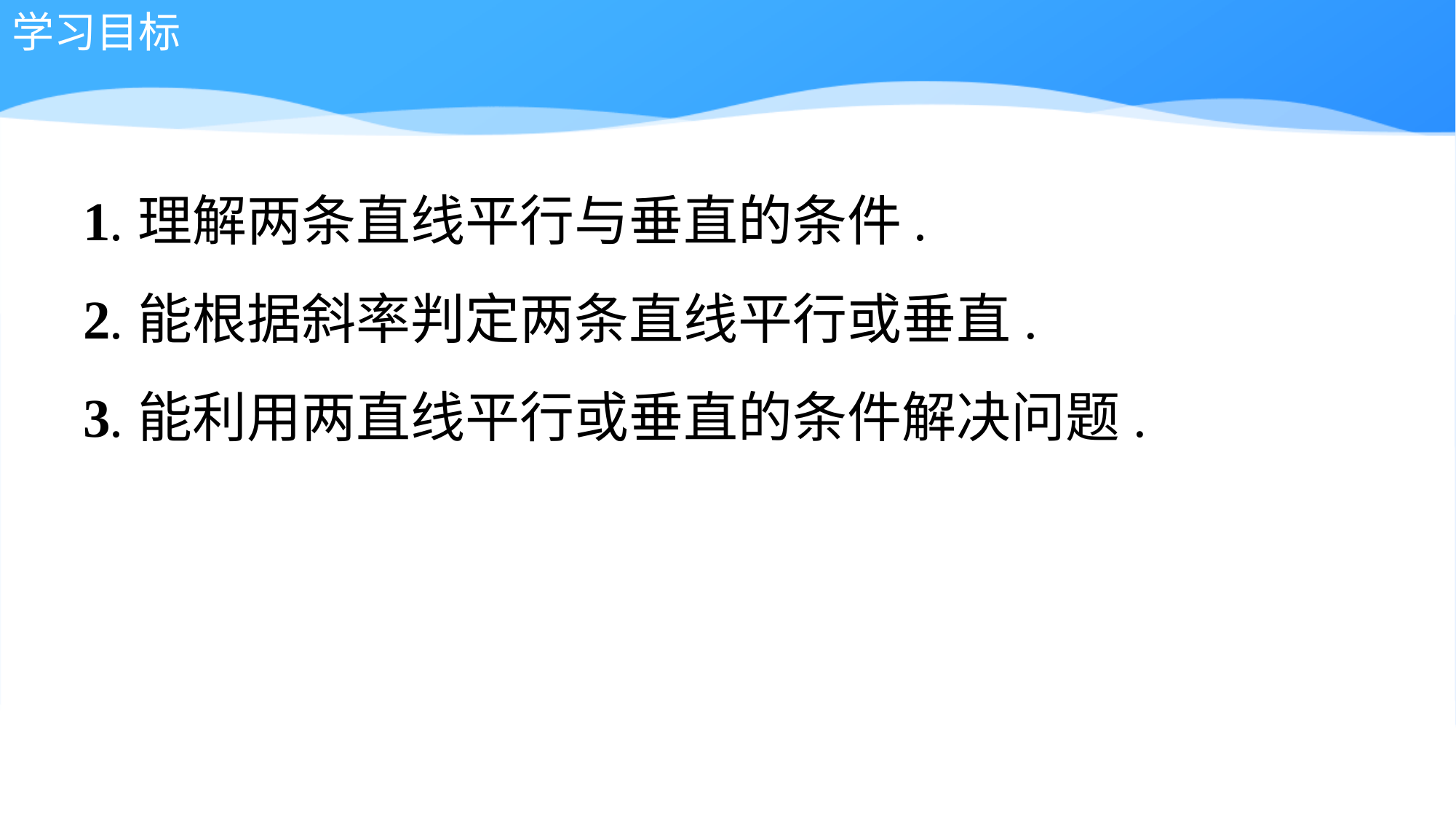

学习目标
1.理解两条直线平行与垂直的条件.
2.能根据斜率判定两条直线平行或垂直.
3.能利用两直线平行或垂直的条件解决问题.